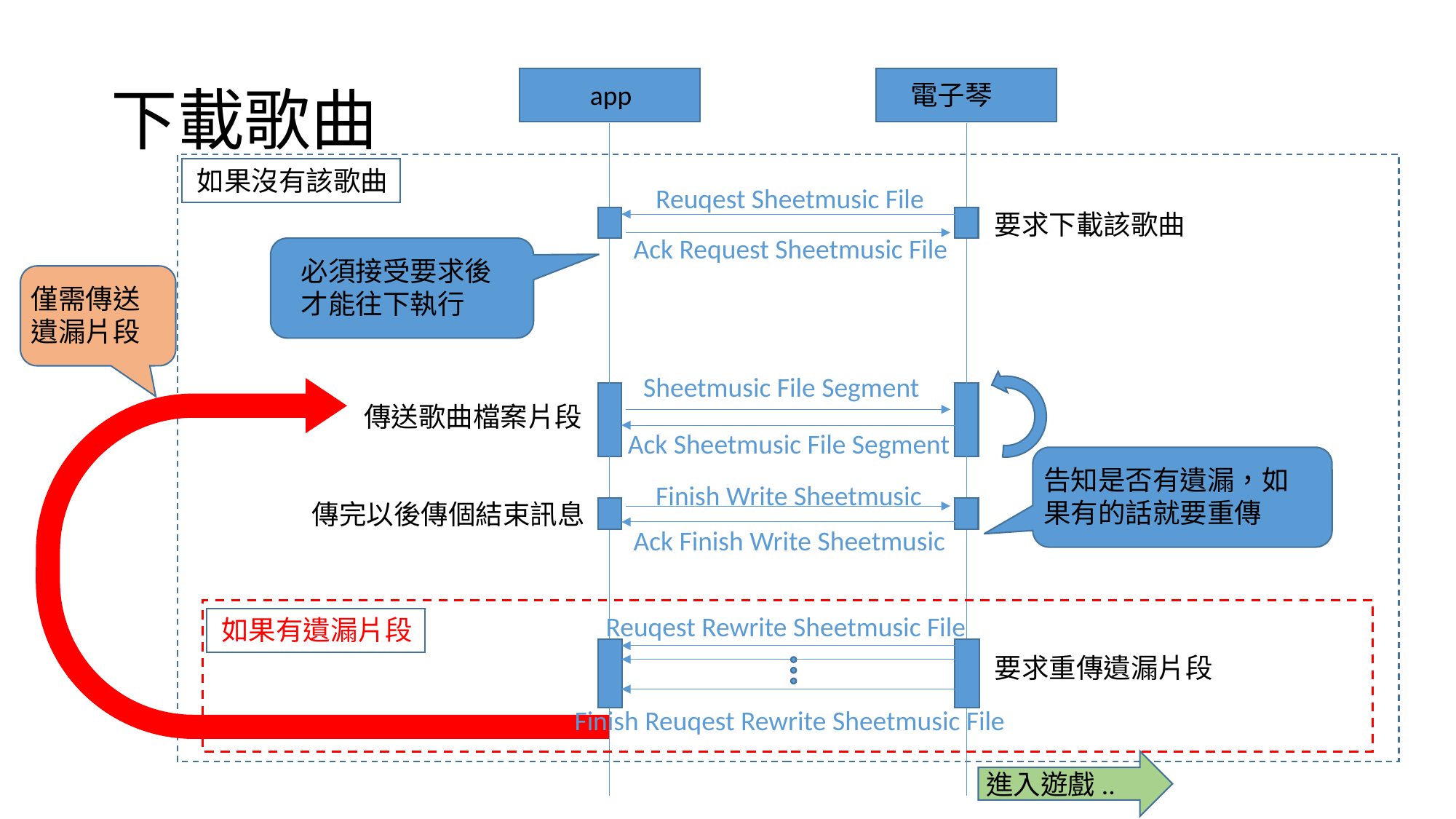

# 下載歌曲

app
電子琴

如果沒有該歌曲

Reuqest Sheetmusic File
要求下載該歌曲

Ack Request Sheetmusic File

必須接受要求後才能往下執行

僅需傳送遺漏片段
Sheetmusic File Segment

傳送歌曲檔案片段
Ack Sheetmusic File Segment

告知是否有遺漏，如果有的話就要重傳
Finish Write Sheetmusic
傳完以後傳個結束訊息

Ack Finish Write Sheetmusic

Reuqest Rewrite Sheetmusic File
如果有遺漏片段

要求重傳遺漏片段

Finish Reuqest Rewrite Sheetmusic File

進入遊戲..